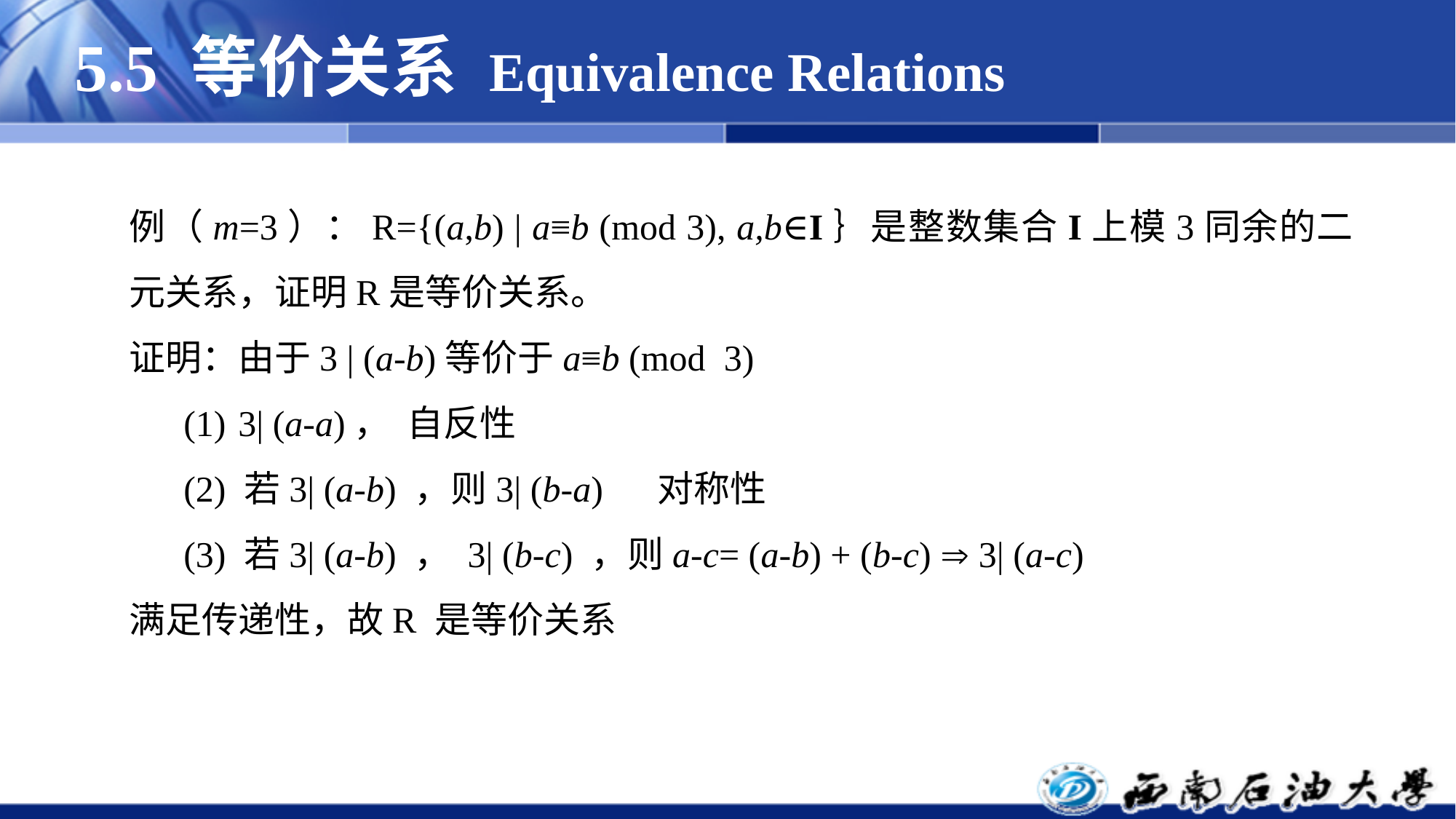

# 5.5 等价关系 Equivalence Relations
例（m=3）：R={(a,b) | a≡b (mod 3), a,b∈I｝是整数集合I上模3同余的二元关系，证明R是等价关系。
证明：由于3 | (a-b)等价于a≡b (mod  3)
3| (a-a)，  自反性
(2) 若3| (a-b) ，则3| (b-a)     对称性
(3) 若3| (a-b) ， 3| (b-c) ，则a-c= (a-b) + (b-c) ⇒ 3| (a-c)
满足传递性，故R 是等价关系